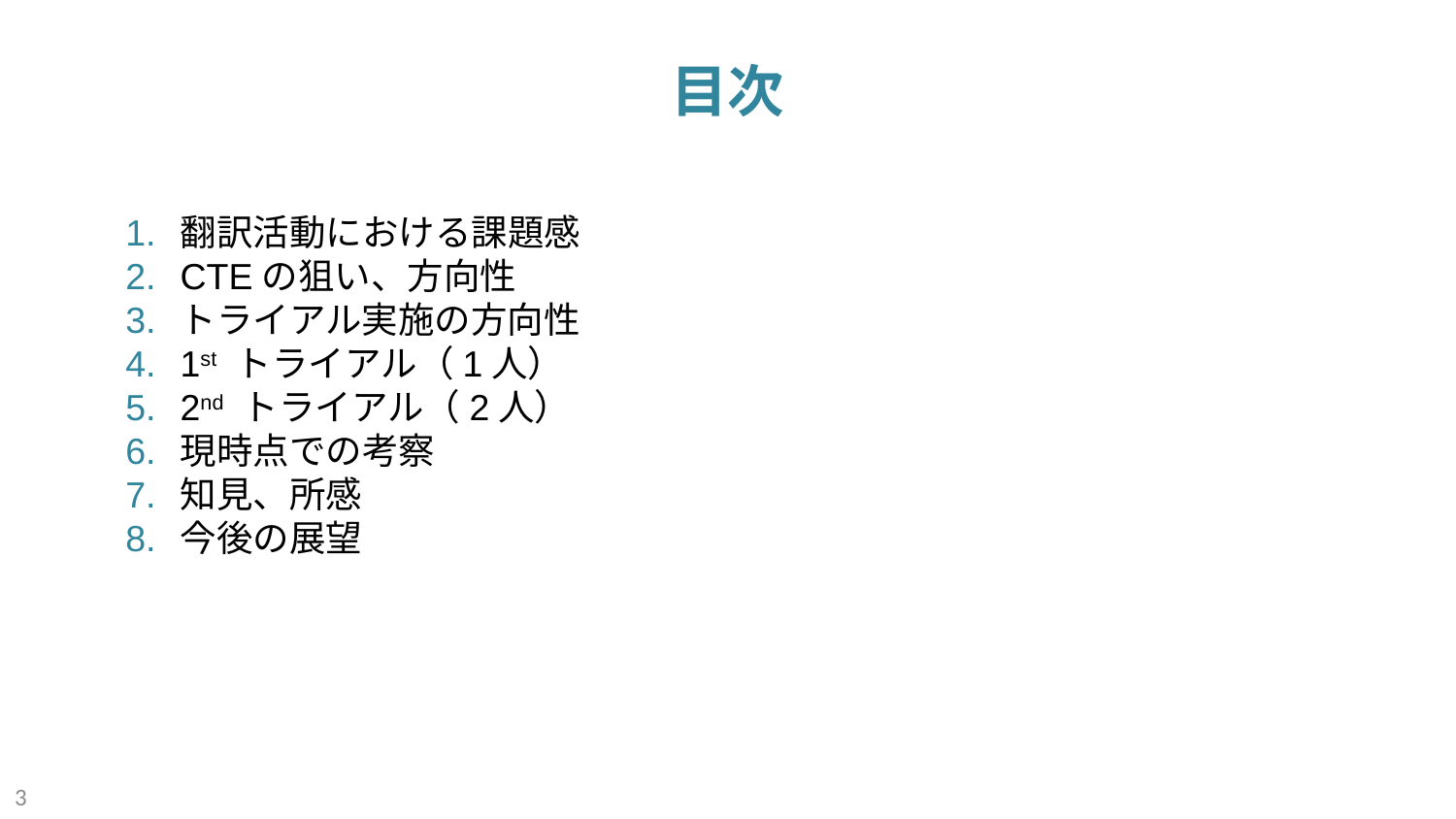

# 目次
翻訳活動における課題感
CTEの狙い、方向性
トライアル実施の方向性
1st トライアル（1人）
2nd トライアル（2人）
現時点での考察
知見、所感
今後の展望
3